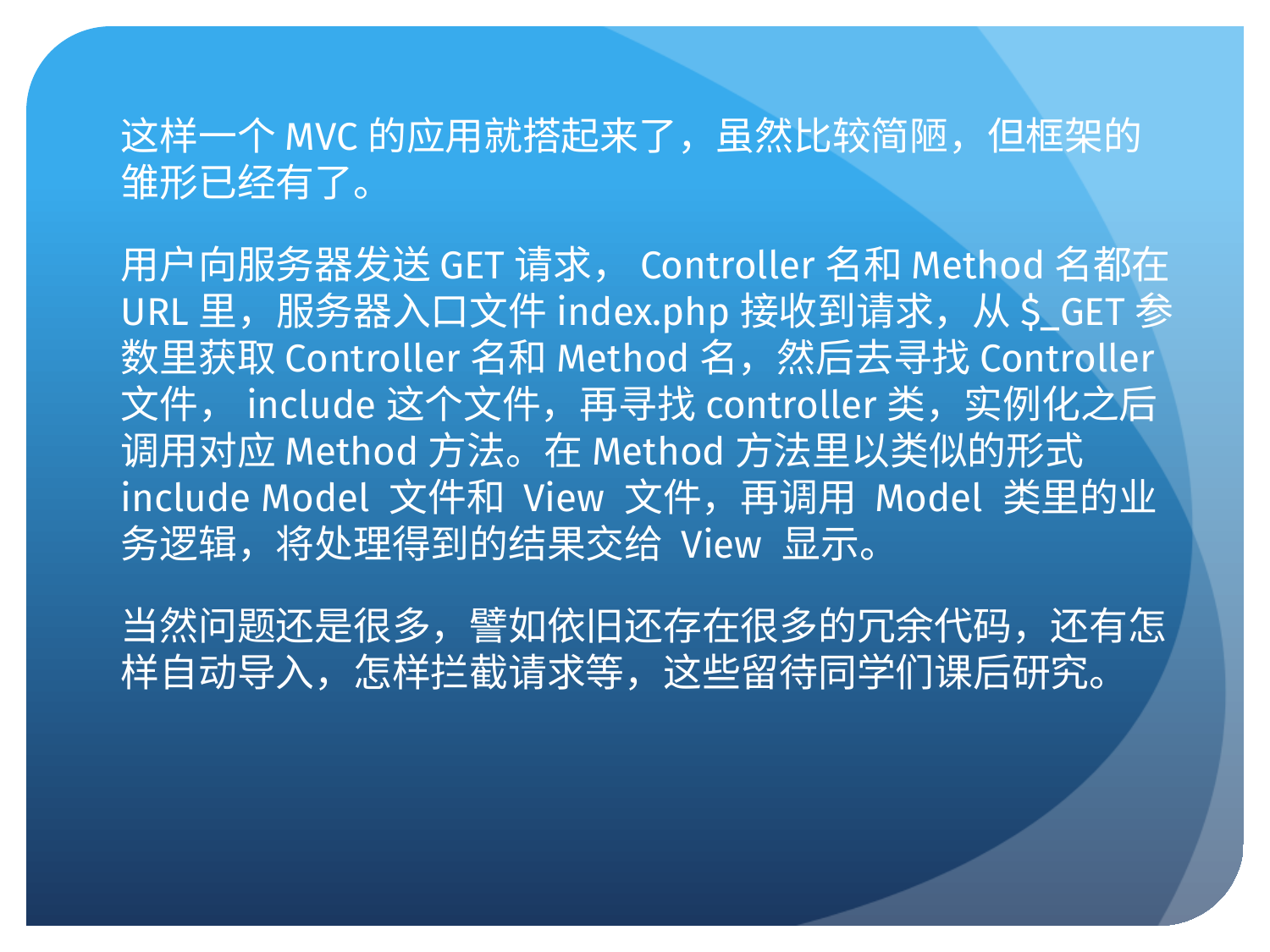

这样一个MVC的应用就搭起来了，虽然比较简陋，但框架的雏形已经有了。
用户向服务器发送GET请求，Controller名和Method名都在URL里，服务器入口文件index.php接收到请求，从$_GET参数里获取Controller名和Method名，然后去寻找Controller文件，include这个文件，再寻找controller类，实例化之后调用对应Method方法。在Method方法里以类似的形式include Model 文件和 View 文件，再调用 Model 类里的业务逻辑，将处理得到的结果交给 View 显示。
当然问题还是很多，譬如依旧还存在很多的冗余代码，还有怎样自动导入，怎样拦截请求等，这些留待同学们课后研究。